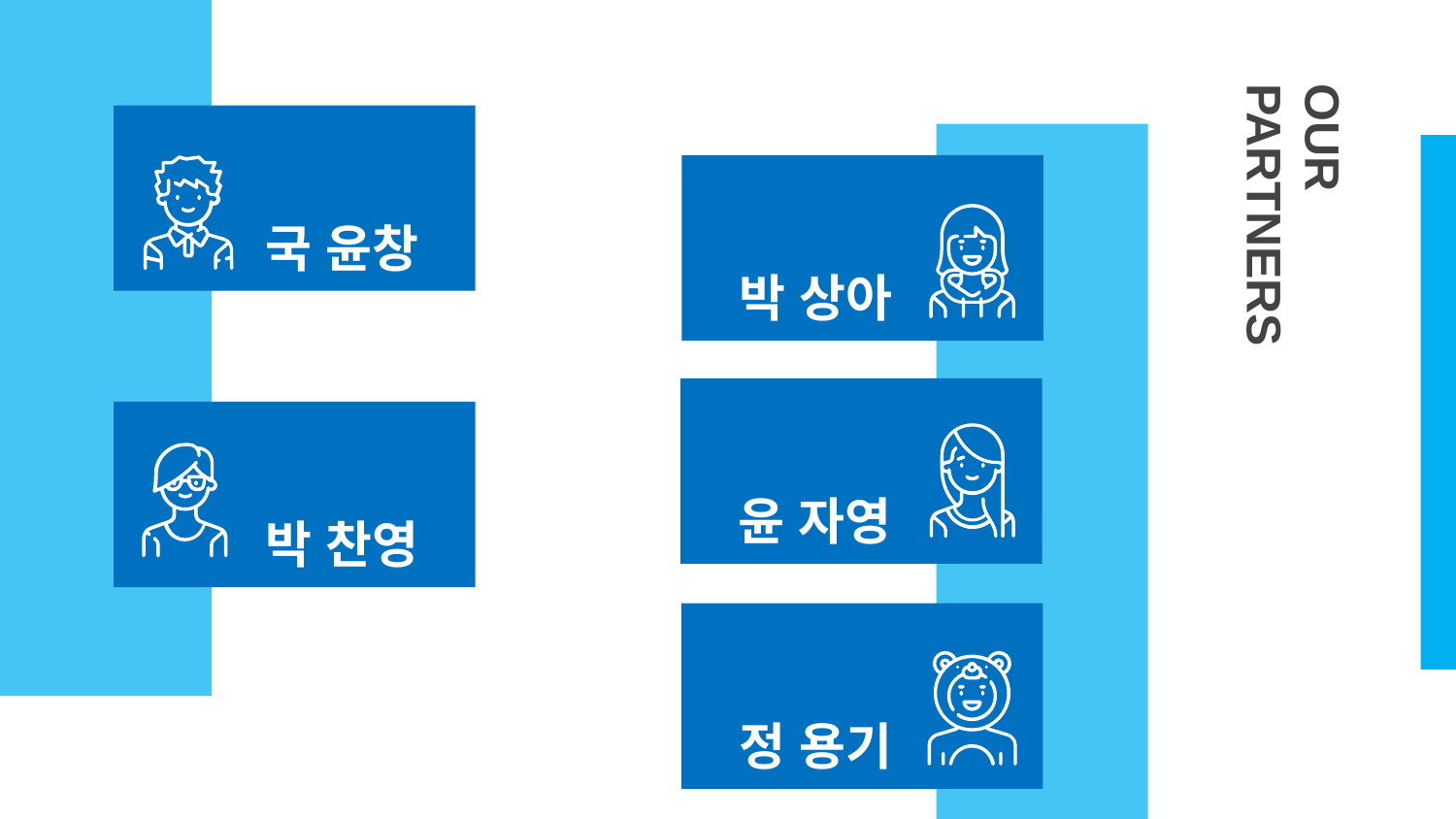

국 윤창

# OUR PARTNERS
박 상아

윤 자영
박 찬영

정 용기